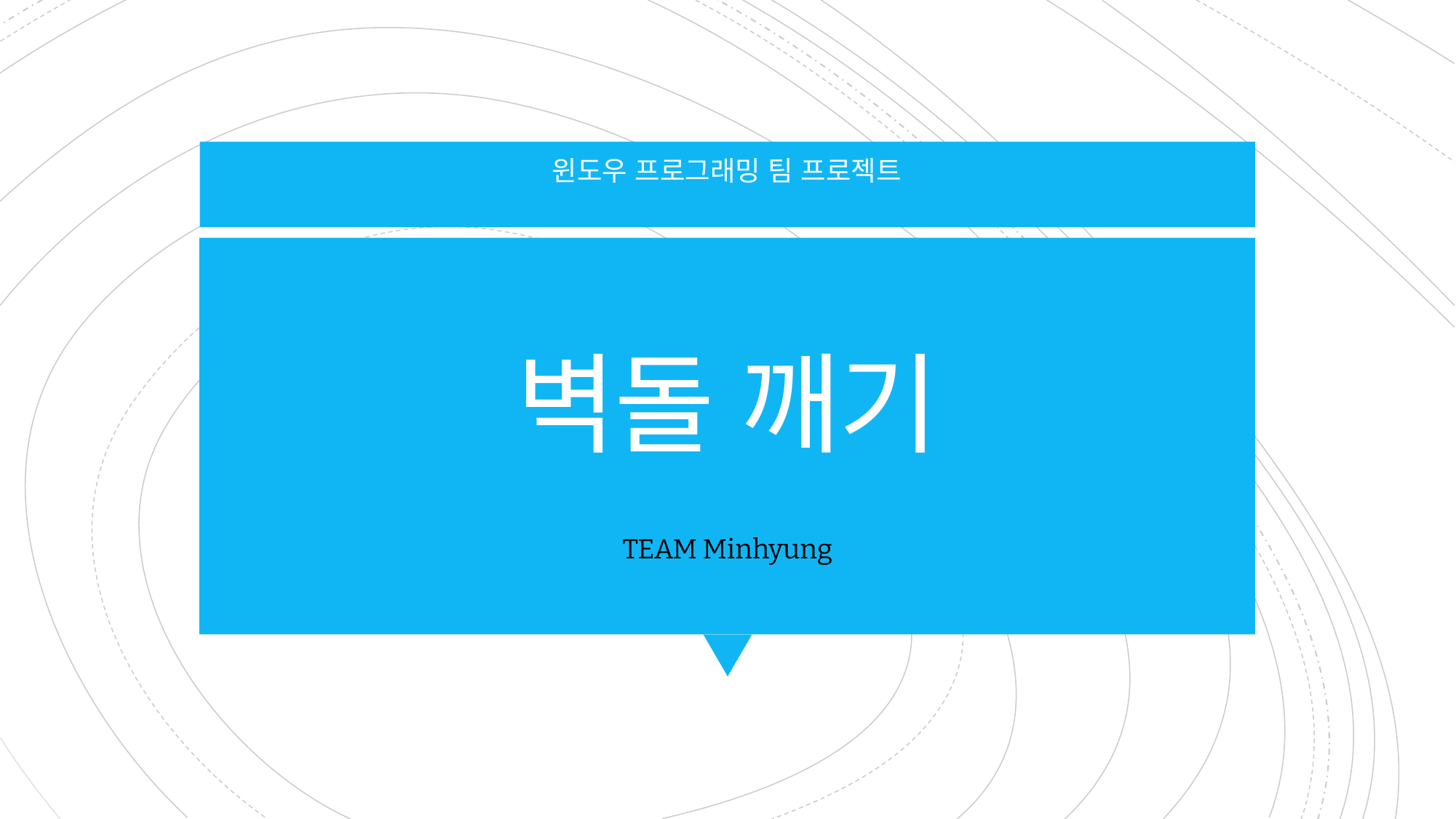

윈도우 프로그래밍 팀 프로젝트
# 벽돌 깨기
TEAM Minhyung